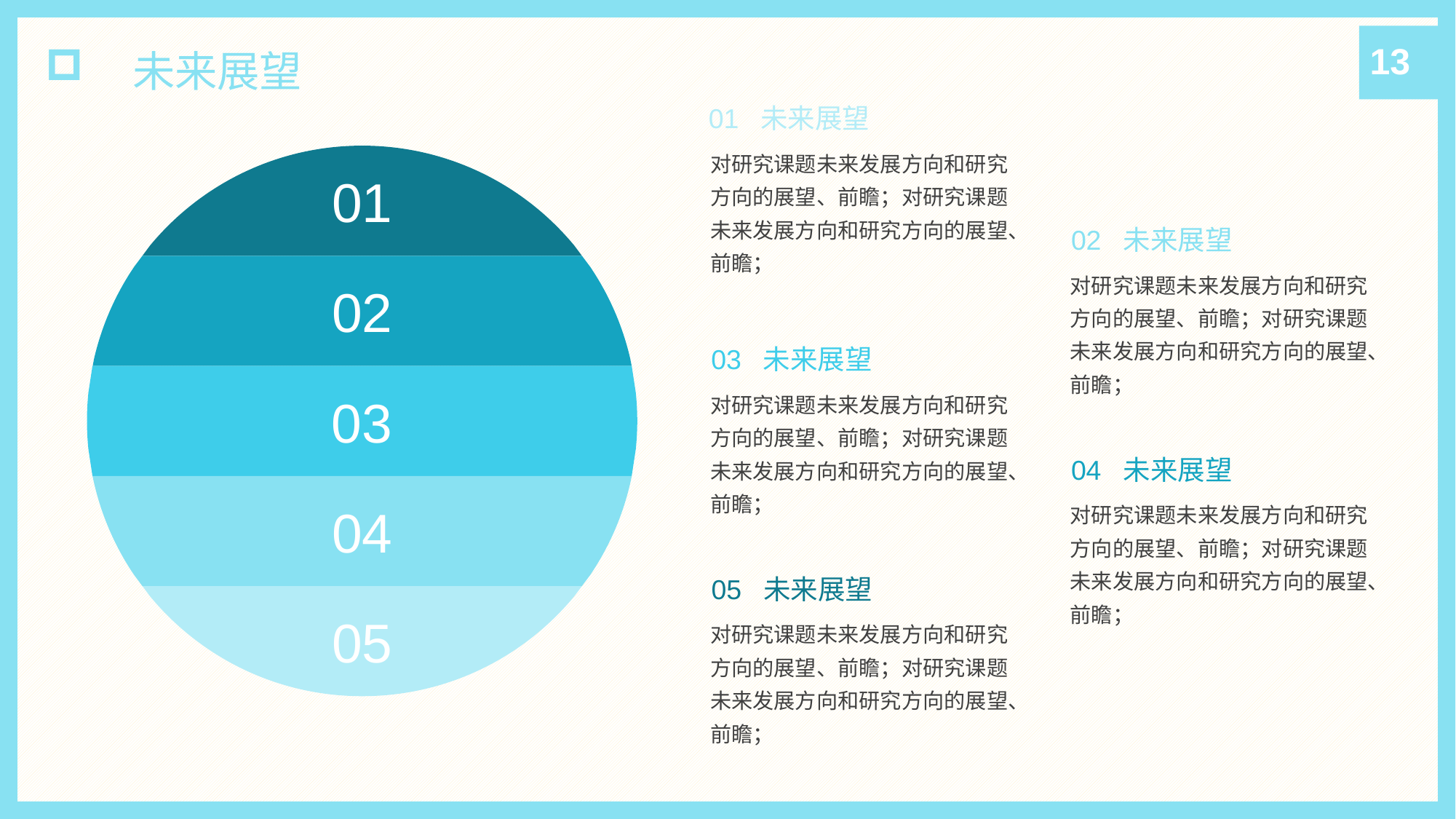

13
    未来展望
01  未来展望
对研究课题未来发展方向和研究方向的展望、前瞻；对研究课题未来发展方向和研究方向的展望、前瞻；
01
02  未来展望
02
对研究课题未来发展方向和研究方向的展望、前瞻；对研究课题未来发展方向和研究方向的展望、前瞻；
03  未来展望
03
对研究课题未来发展方向和研究方向的展望、前瞻；对研究课题未来发展方向和研究方向的展望、前瞻；
04  未来展望
04
对研究课题未来发展方向和研究方向的展望、前瞻；对研究课题未来发展方向和研究方向的展望、前瞻；
05  未来展望
05
对研究课题未来发展方向和研究方向的展望、前瞻；对研究课题未来发展方向和研究方向的展望、前瞻；